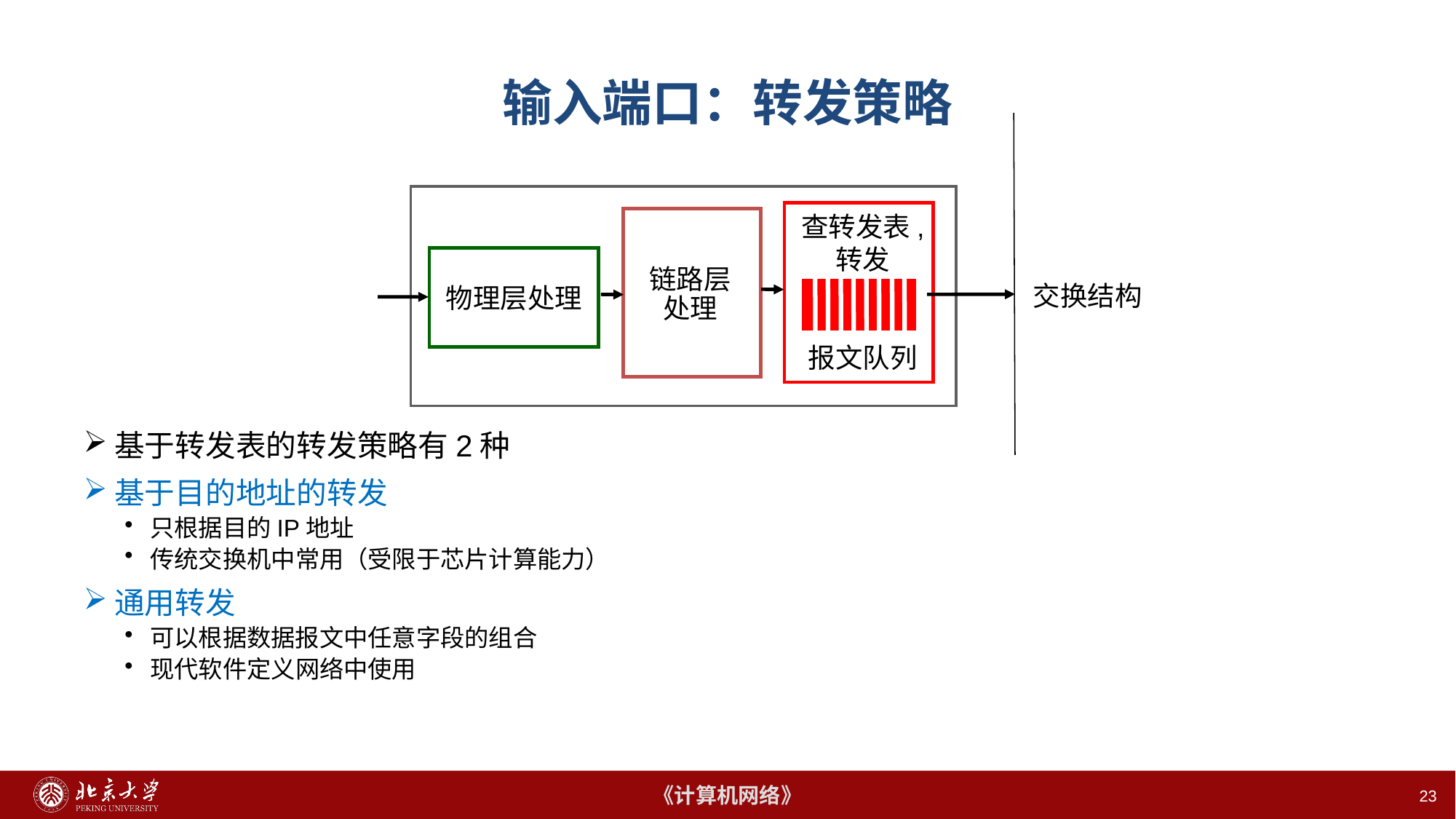

# 输入端口：转发策略

查转发表,
转发

报文队列

链路层
处理
交换结构
物理层处理

基于转发表的转发策略有2种
基于目的地址的转发
只根据目的IP地址
传统交换机中常用（受限于芯片计算能力）
通用转发
可以根据数据报文中任意字段的组合
现代软件定义网络中使用
23